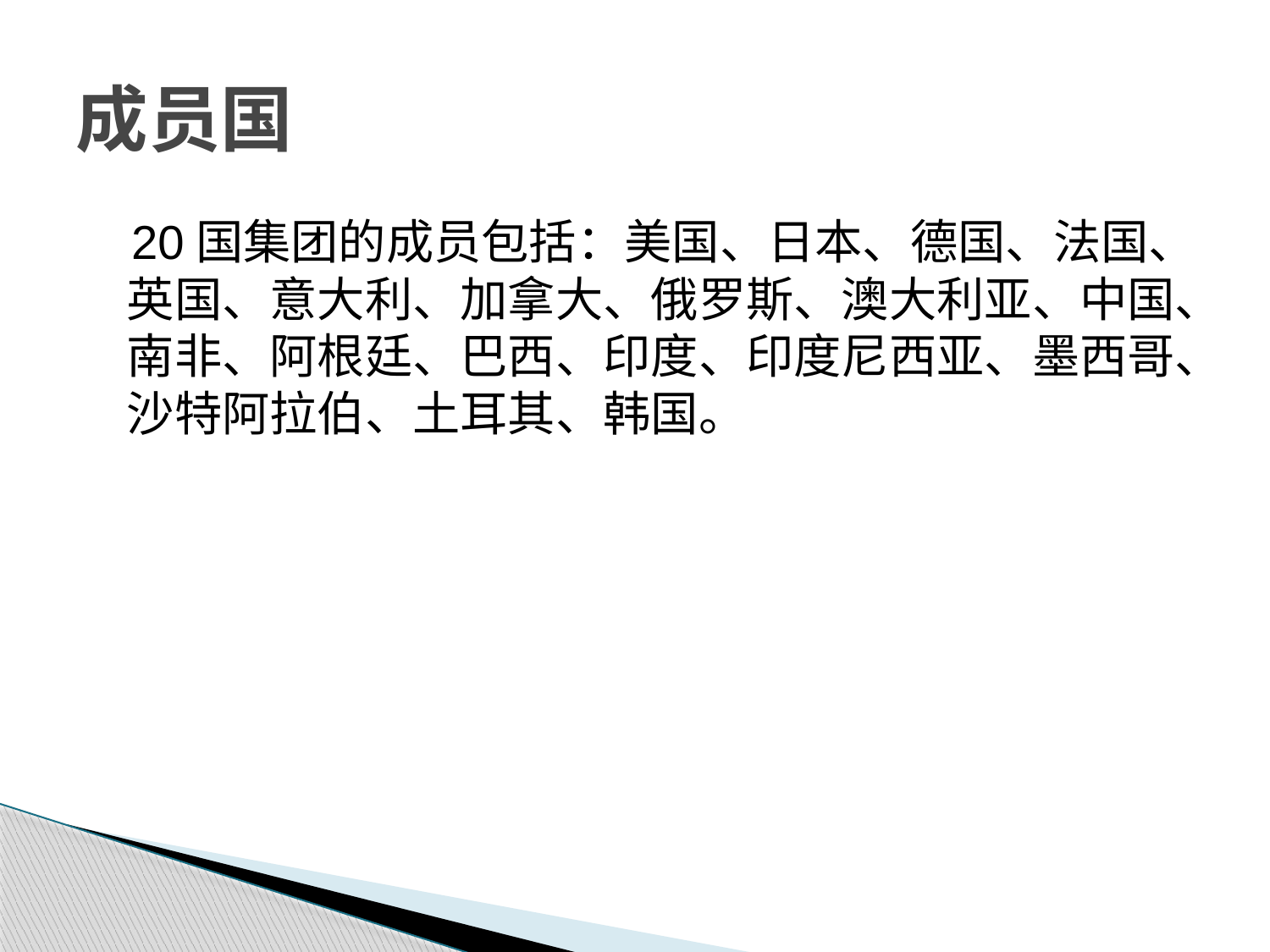

# 成员国
   20国集团的成员包括：美国、日本、德国、法国、英国、意大利、加拿大、俄罗斯、澳大利亚、中国、南非、阿根廷、巴西、印度、印度尼西亚、墨西哥、沙特阿拉伯、土耳其、韩国。